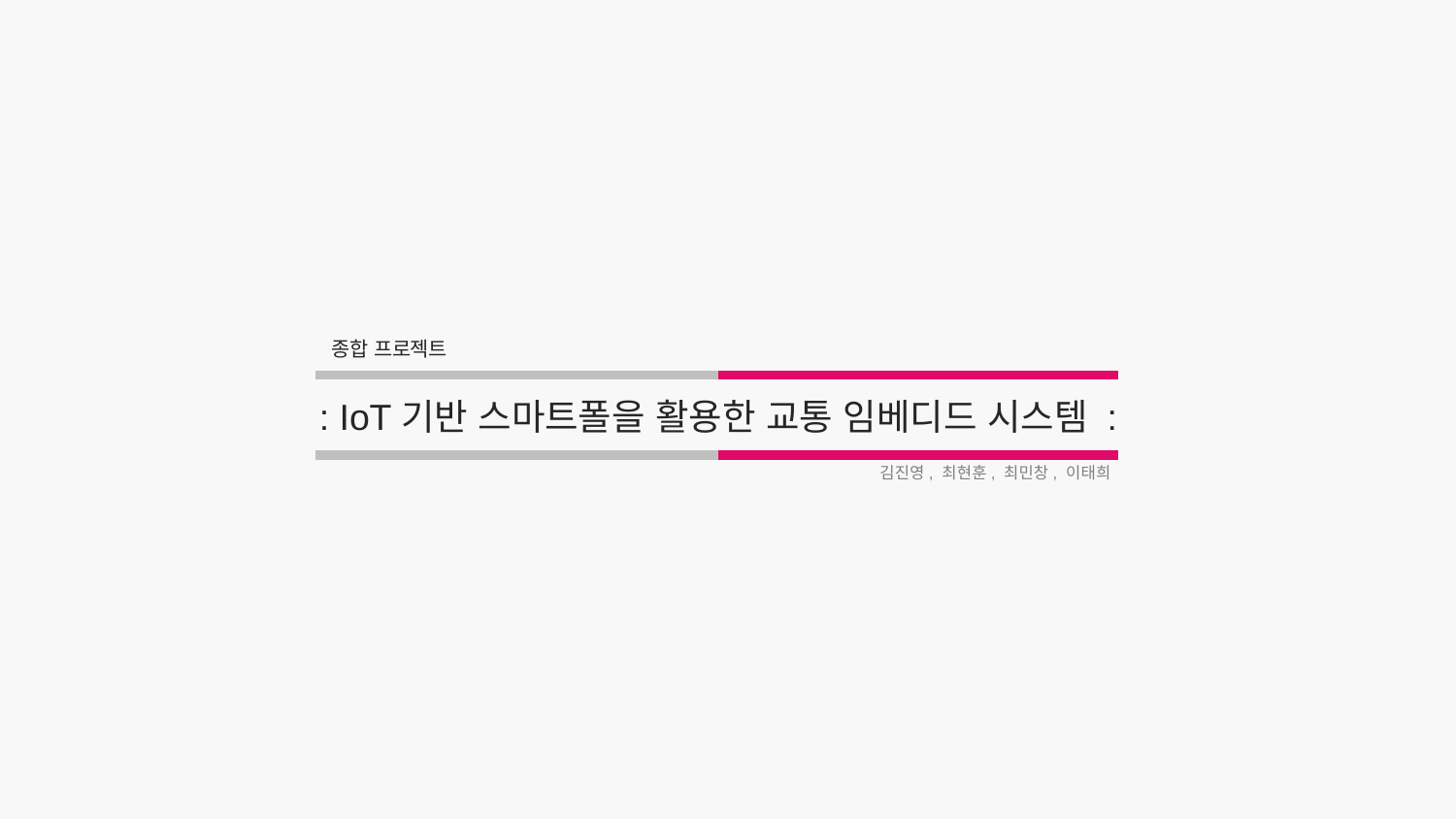

종합 프로젝트
 : IoT기반 스마트폴을 활용한 교통 임베디드 시스템 :
김진영, 최현훈, 최민창, 이태희